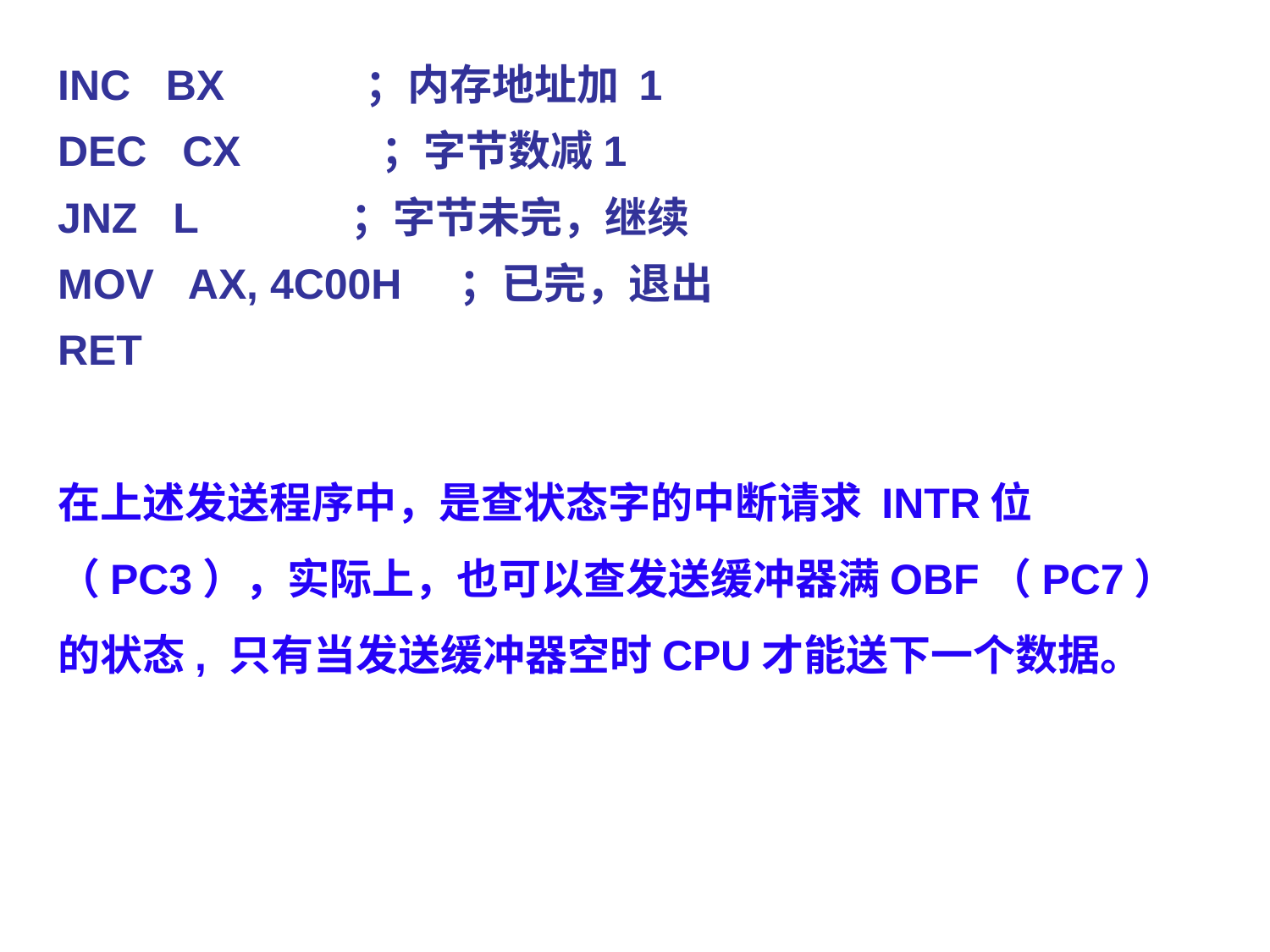

INC   BX           ；内存地址加 1
DEC   CX           ；字节数减1
JNZ   L            ；字节未完，继续
MOV   AX, 4C00H    ；已完，退出
RET

在上述发送程序中，是查状态字的中断请求 INTR位（PC3），实际上，也可以查发送缓冲器满OBF（PC7）的状态, 只有当发送缓冲器空时CPU才能送下一个数据。